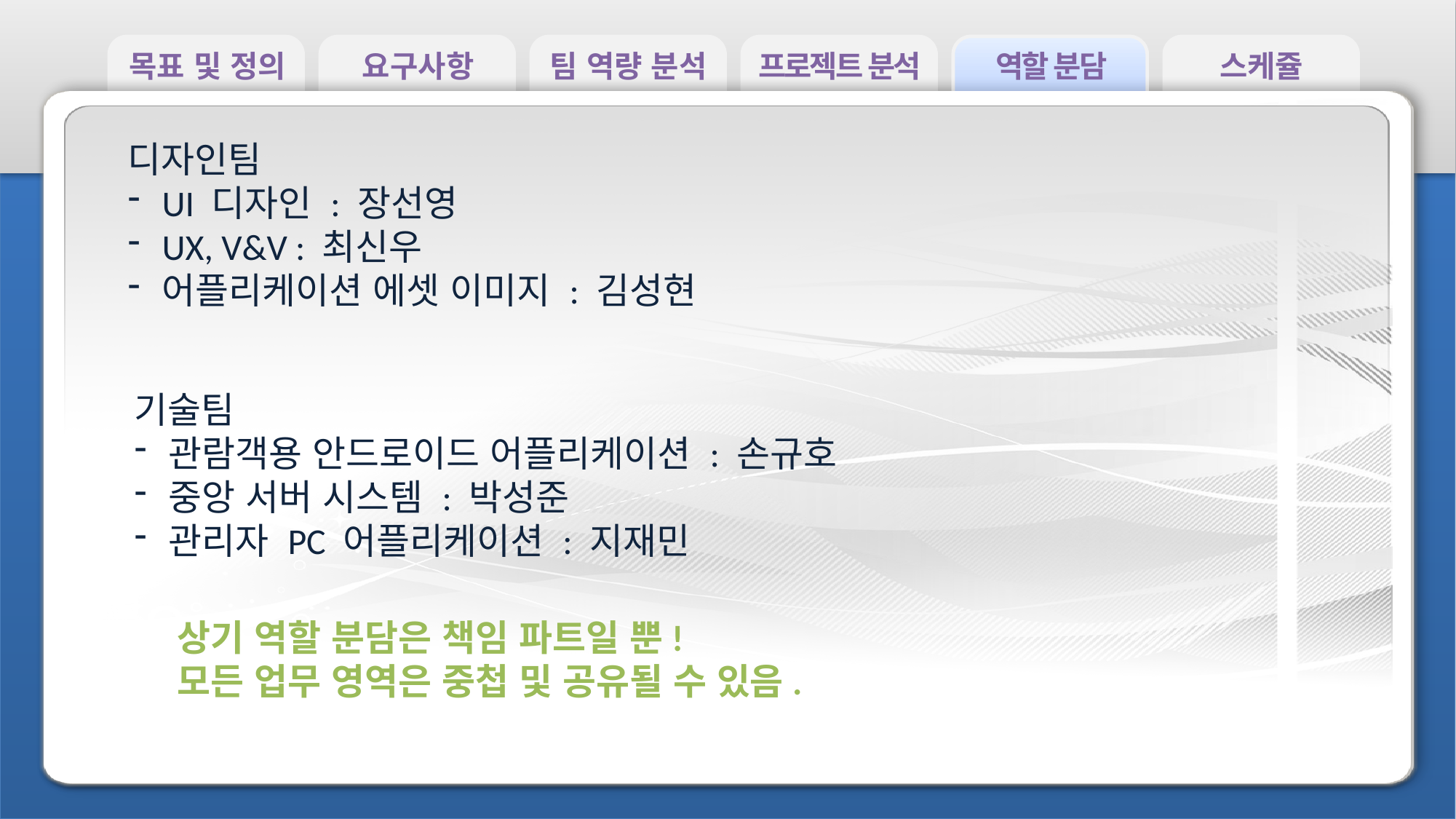

목표 및 정의
요구사항
팀 역량 분석
프로젝트 분석
역할 분담
스케쥴
디자인팀
UI 디자인 : 장선영
UX, V&V : 최신우
어플리케이션 에셋 이미지 : 김성현
기술팀
관람객용 안드로이드 어플리케이션 : 손규호
중앙 서버 시스템 : 박성준
관리자 PC 어플리케이션 : 지재민
상기 역할 분담은 책임 파트일 뿐!
모든 업무 영역은 중첩 및 공유될 수 있음.